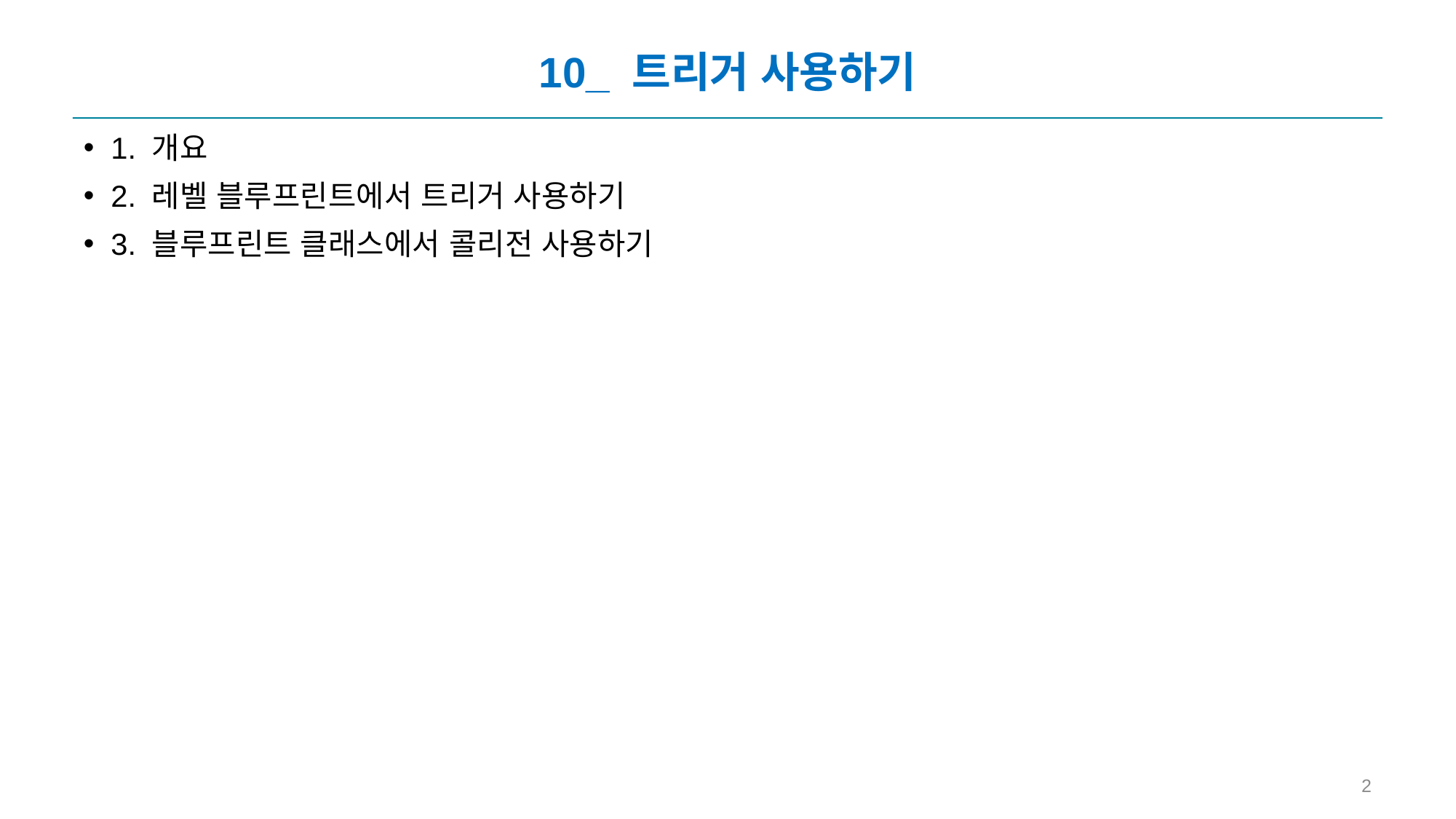

# 10_ 트리거 사용하기
1. 개요
2. 레벨 블루프린트에서 트리거 사용하기
3. 블루프린트 클래스에서 콜리전 사용하기

2